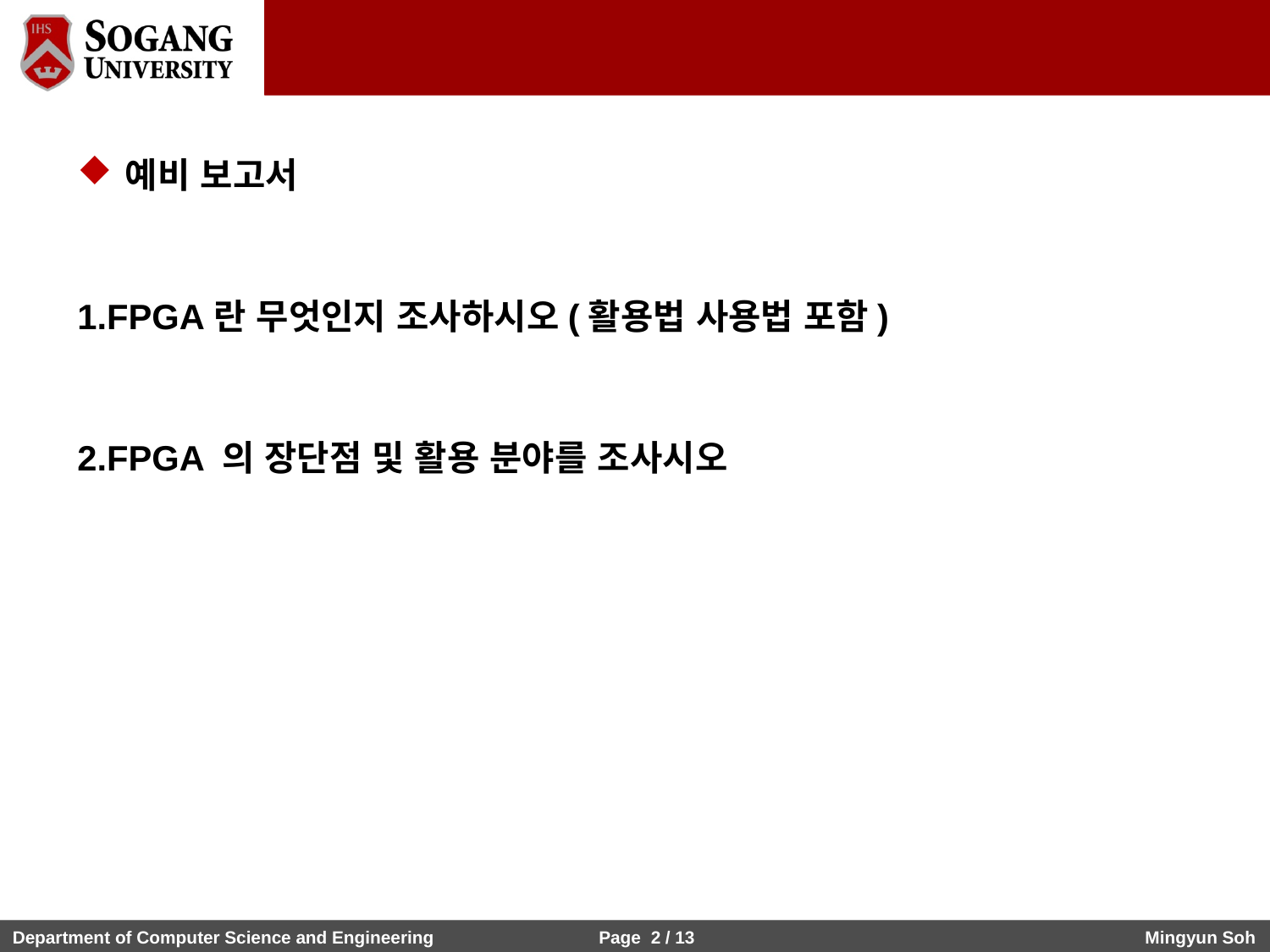

예비 보고서

1.FPGA란 무엇인지 조사하시오(활용법 사용법 포함)

2.FPGA 의 장단점 및 활용 분야를 조사시오